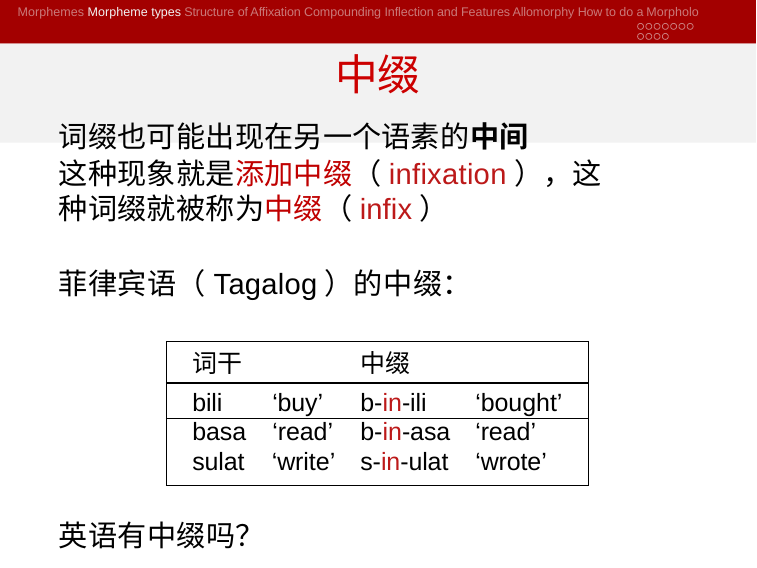

Morphemes Morpheme types Structure of Affixation Compounding Inflection and Features Allomorphy How to do a Morpholo
# 中缀
词缀也可能出现在另一个语素的中间
这种现象就是添加中缀（infixation），这种词缀就被称为中缀（infix）

菲律宾语（Tagalog）的中缀：
| 词干 |  | 中缀 |  |
| --- | --- | --- | --- |
| bili | ‘buy’ | b-in-ili | ‘bought’ |
| basa | ‘read’ | b-in-asa | ‘read’ |
| sulat | ‘write’ | s-in-ulat | ‘wrote’ |
英语有中缀吗？